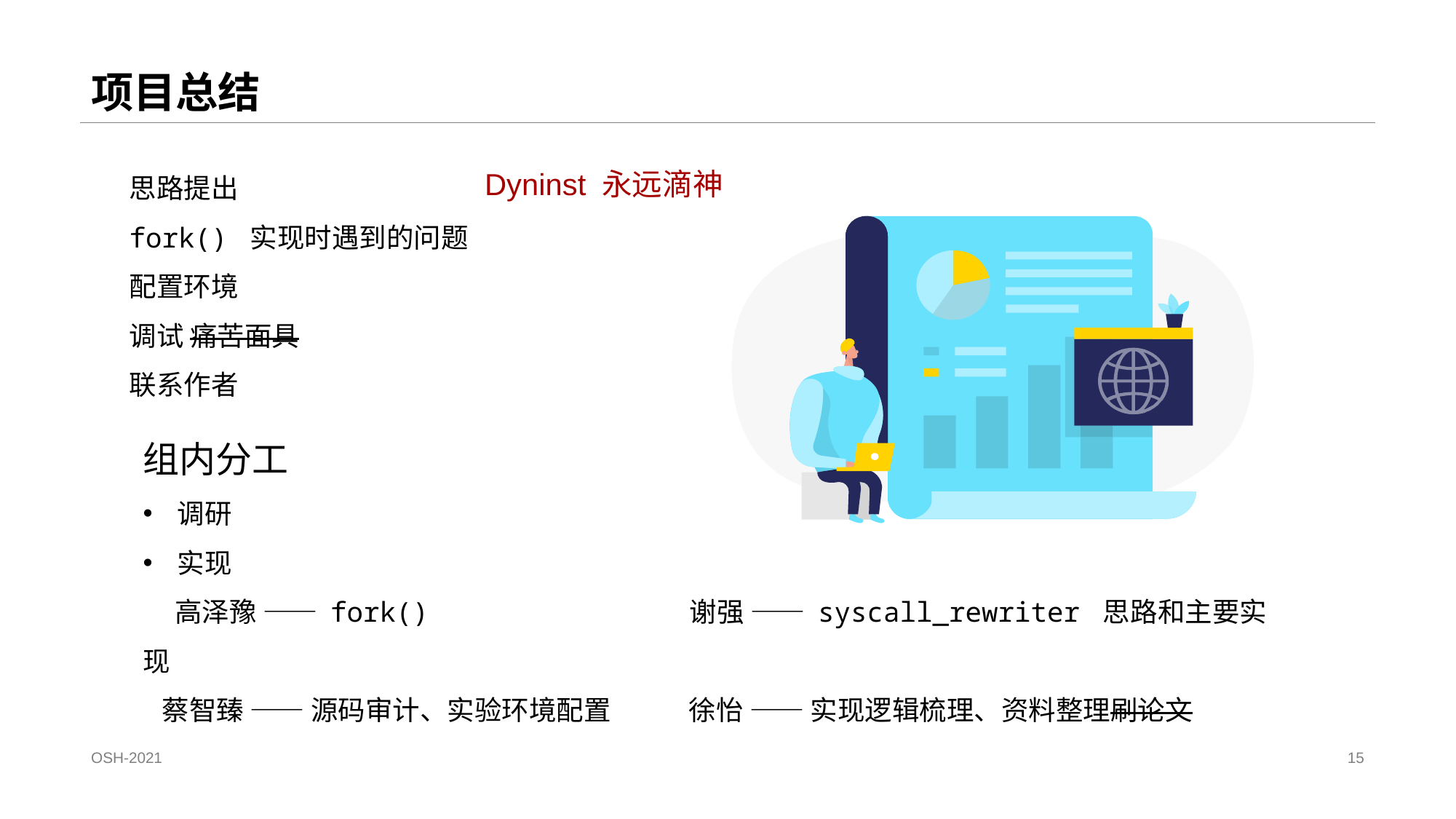

# 项目总结
思路提出
fork() 实现时遇到的问题
配置环境
调试 痛苦面具
联系作者
Dyninst 永远滴神

组内分工
调研
实现
    高泽豫 —— fork()			谢强 —— syscall_rewriter 思路和主要实现
  蔡智臻 —— 源码审计、实验环境配置	徐怡 —— 实现逻辑梳理、资料整理刷论文
OSH-2021
15